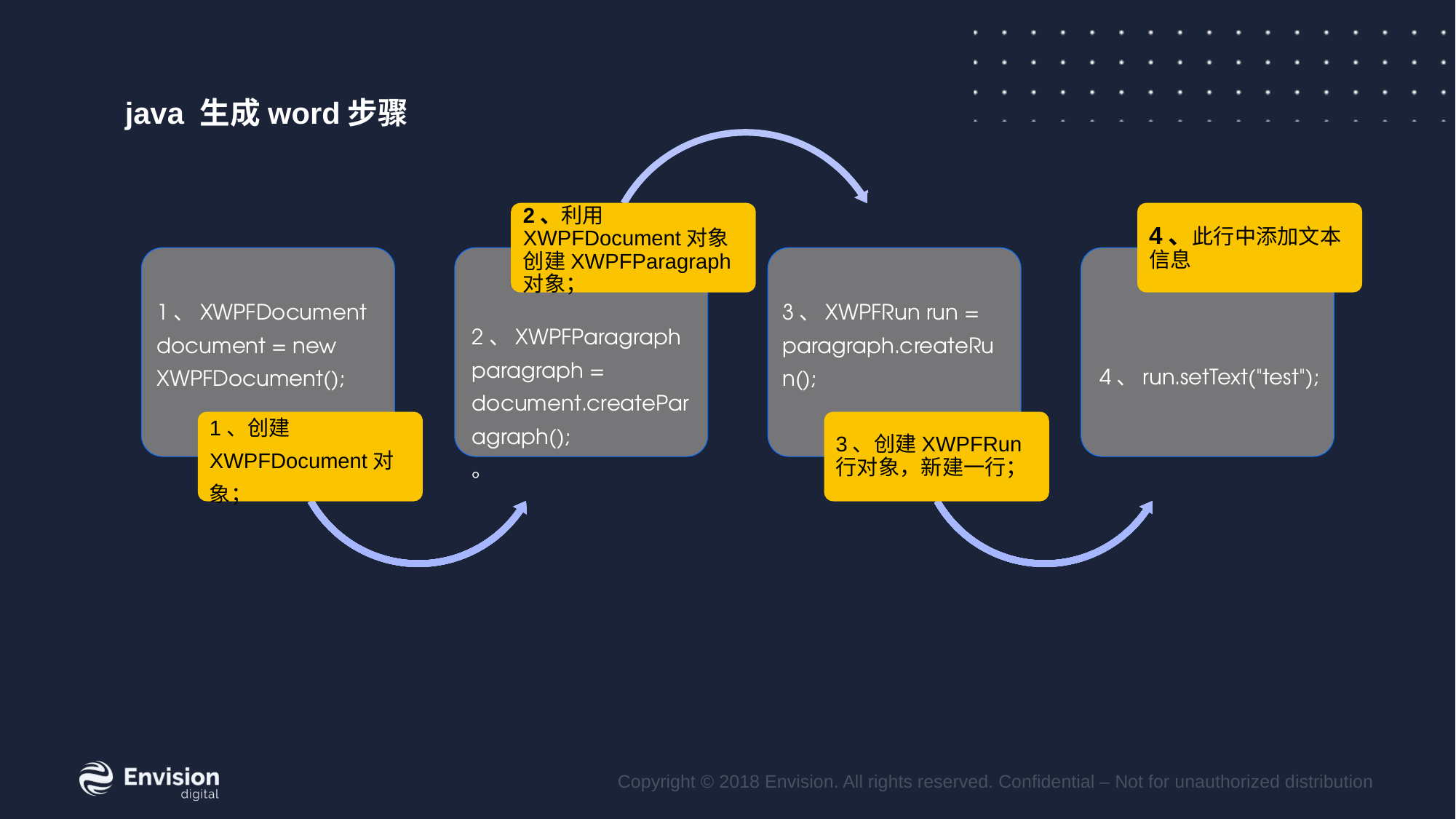

java 生成word步骤

2、利用XWPFDocument对象创建XWPFParagraph对象；

4、此行中添加文本信息

1、XWPFDocument document = new XWPFDocument();
3、XWPFRun run = paragraph.createRun();

2、XWPFParagraph paragraph = document.createParagraph();
。
4、run.setText("test");
1、创建XWPFDocument对象；
3、创建XWPFRun行对象，新建一行；